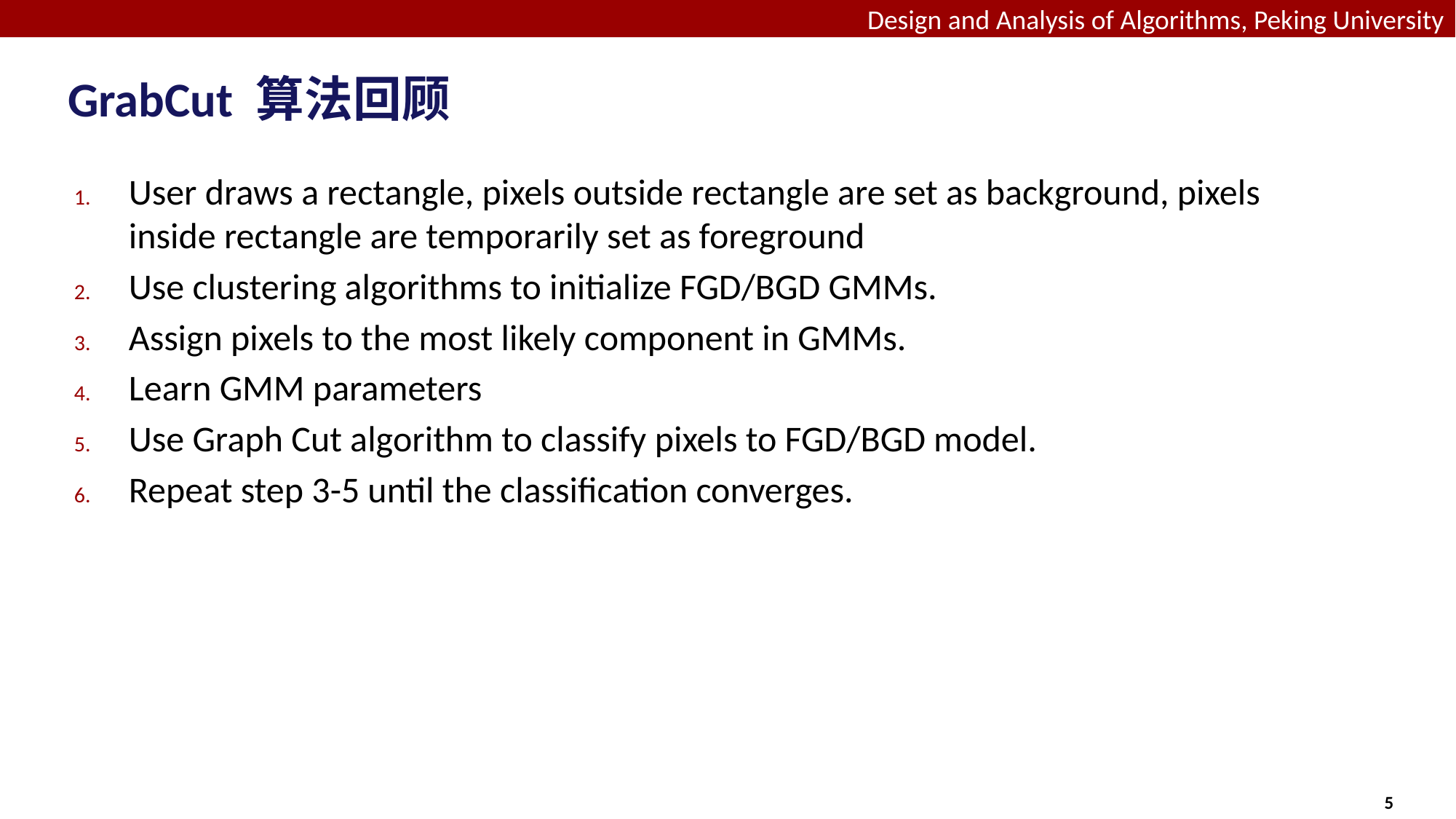

# GrabCut 算法回顾
User draws a rectangle, pixels outside rectangle are set as background, pixels inside rectangle are temporarily set as foreground
Use clustering algorithms to initialize FGD/BGD GMMs.
Assign pixels to the most likely component in GMMs.
Learn GMM parameters
Use Graph Cut algorithm to classify pixels to FGD/BGD model.
Repeat step 3-5 until the classification converges.